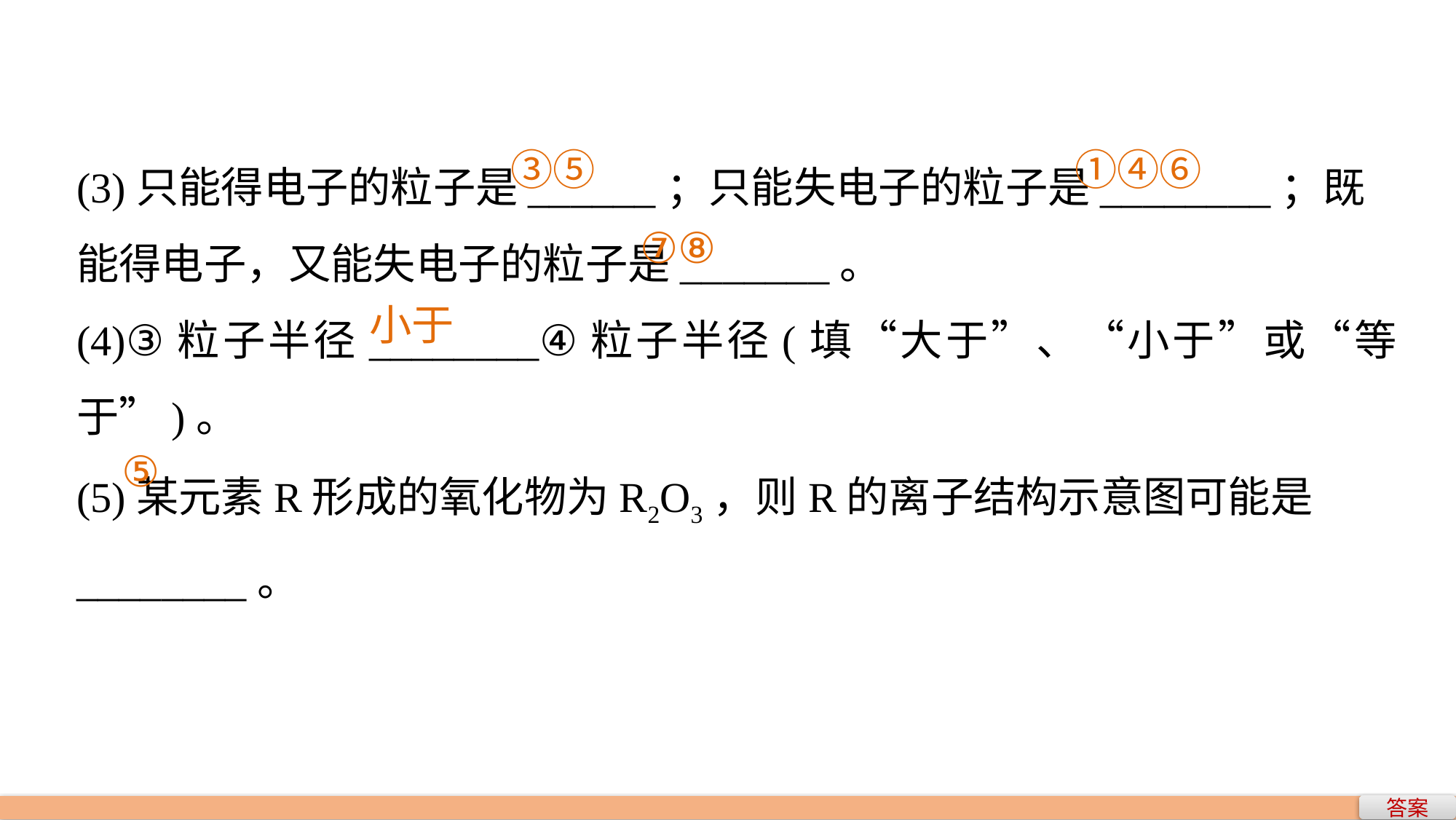

(3)只能得电子的粒子是______；只能失电子的粒子是________；既能得电子，又能失电子的粒子是_______。
(4)③粒子半径________④粒子半径(填“大于”、“小于”或“等于”)。
(5)某元素R形成的氧化物为R2O3，则R的离子结构示意图可能是________。
③⑤
　①④⑥
⑦⑧
小于
⑤
答案